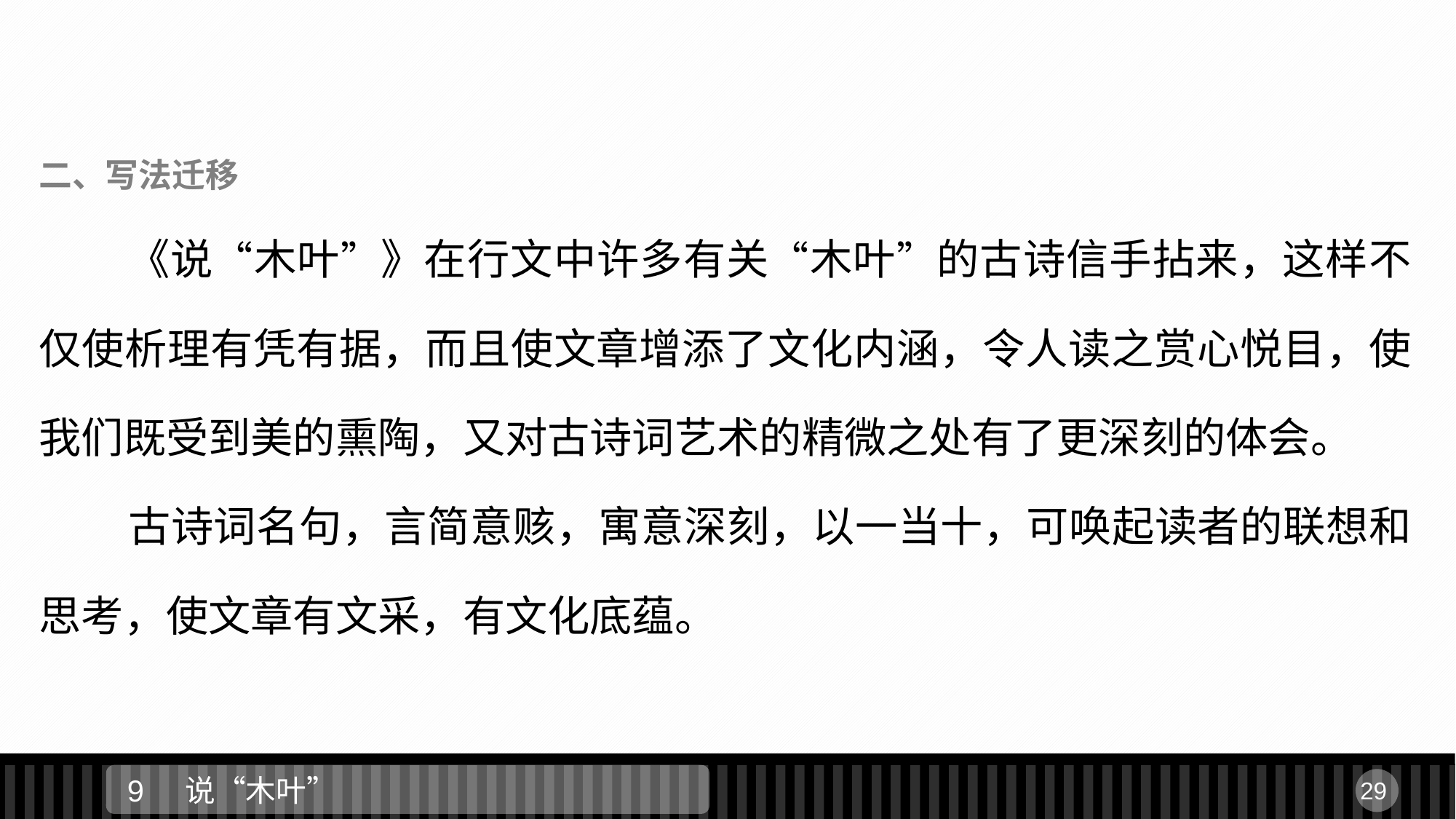

二、写法迁移
        《说“木叶”》在行文中许多有关“木叶”的古诗信手拈来，这样不仅使析理有凭有据，而且使文章增添了文化内涵，令人读之赏心悦目，使我们既受到美的熏陶，又对古诗词艺术的精微之处有了更深刻的体会。
        古诗词名句，言简意赅，寓意深刻，以一当十，可唤起读者的联想和思考，使文章有文采，有文化底蕴。